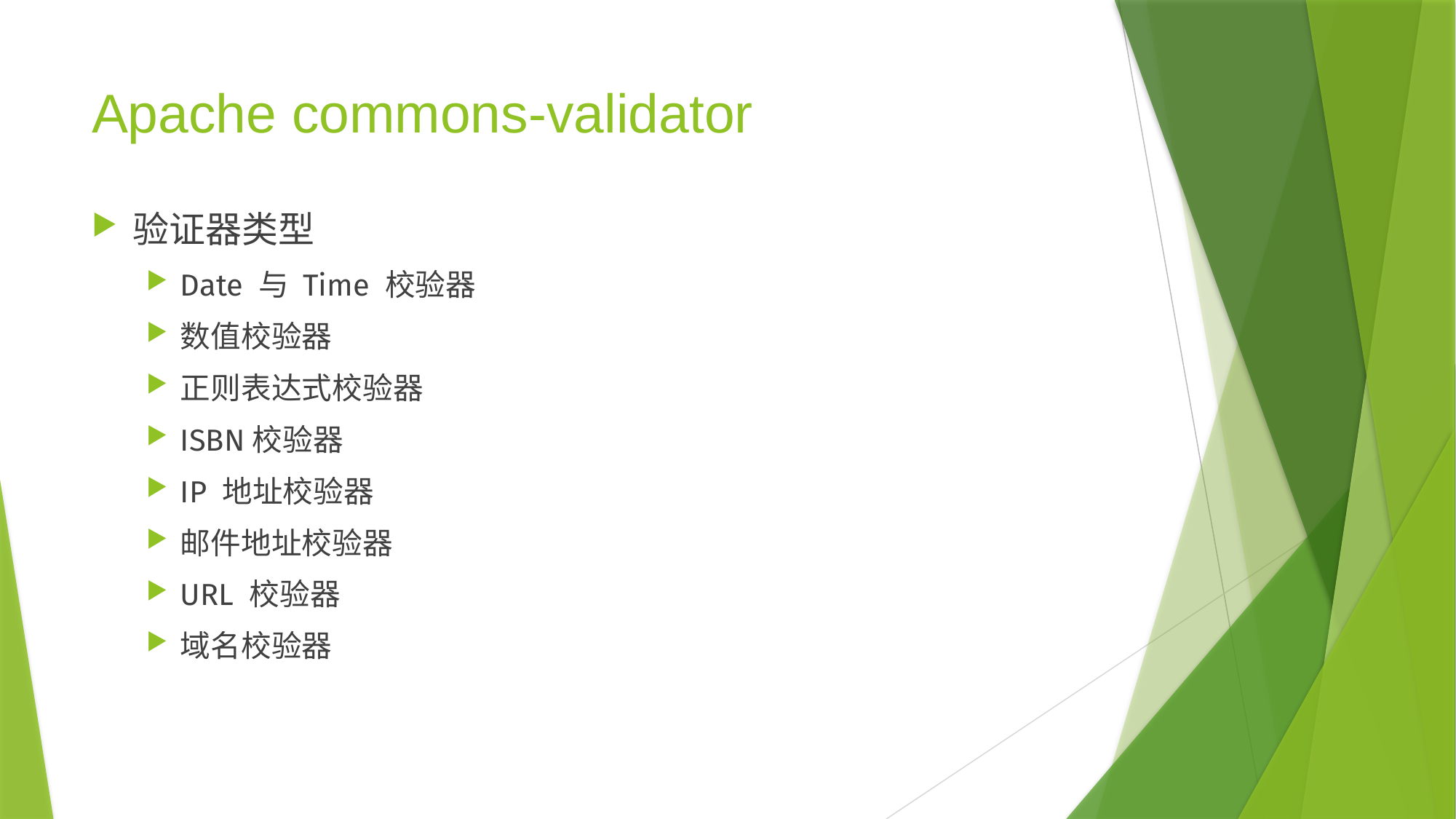

# Apache commons-validator
验证器类型
Date 与 Time 校验器
数值校验器
正则表达式校验器
ISBN校验器
IP 地址校验器
邮件地址校验器
URL 校验器
域名校验器